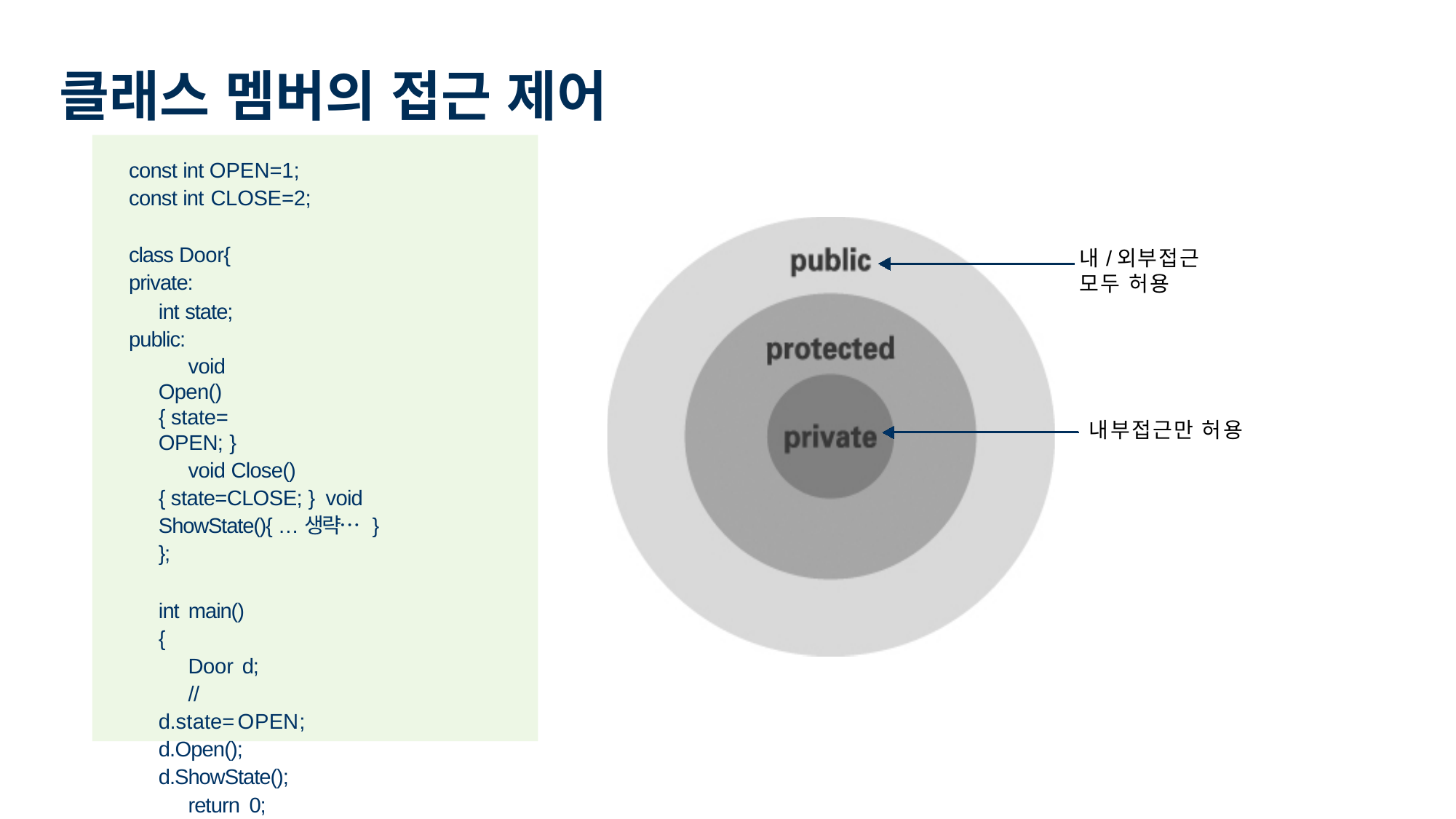

# 클래스 멤버의 접근 제어

const int OPEN=1;  const int CLOSE=2;

class Door{  private:
int state;  public:
void Open(){ state=OPEN; }
void Close(){ state=CLOSE; }  void ShowState(){ …생략… }
};

int main()
{
Door d;
//d.state=OPEN;  d.Open();  d.ShowState();
return 0;
}

내/외부접근  모두 허용

내부접근만 허용

14